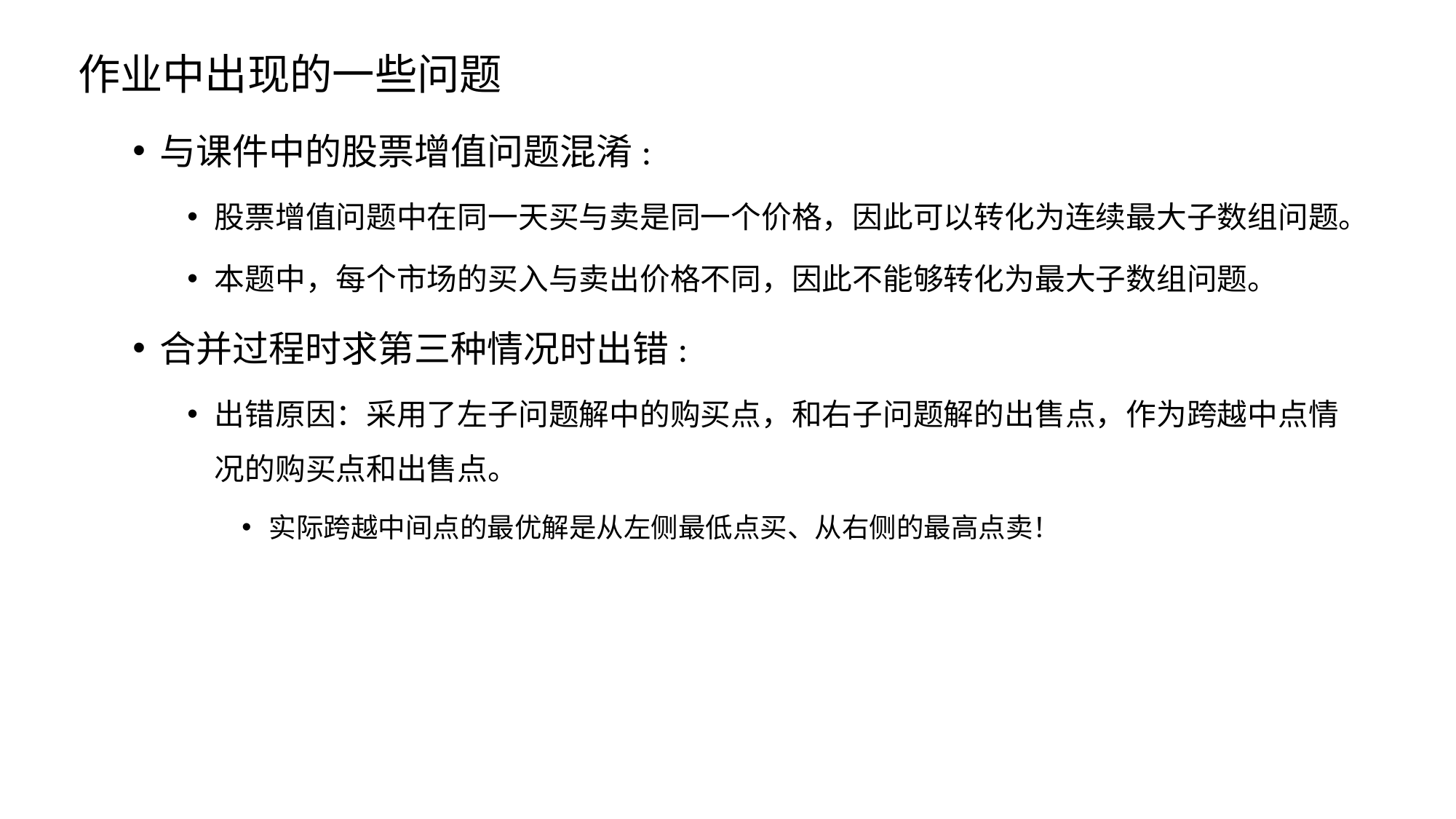

作业中出现的一些问题
与课件中的股票增值问题混淆:
股票增值问题中在同一天买与卖是同一个价格，因此可以转化为连续最大子数组问题。
本题中，每个市场的买入与卖出价格不同，因此不能够转化为最大子数组问题。
合并过程时求第三种情况时出错:
出错原因：采用了左子问题解中的购买点，和右子问题解的出售点，作为跨越中点情况的购买点和出售点。
实际跨越中间点的最优解是从左侧最低点买、从右侧的最高点卖！